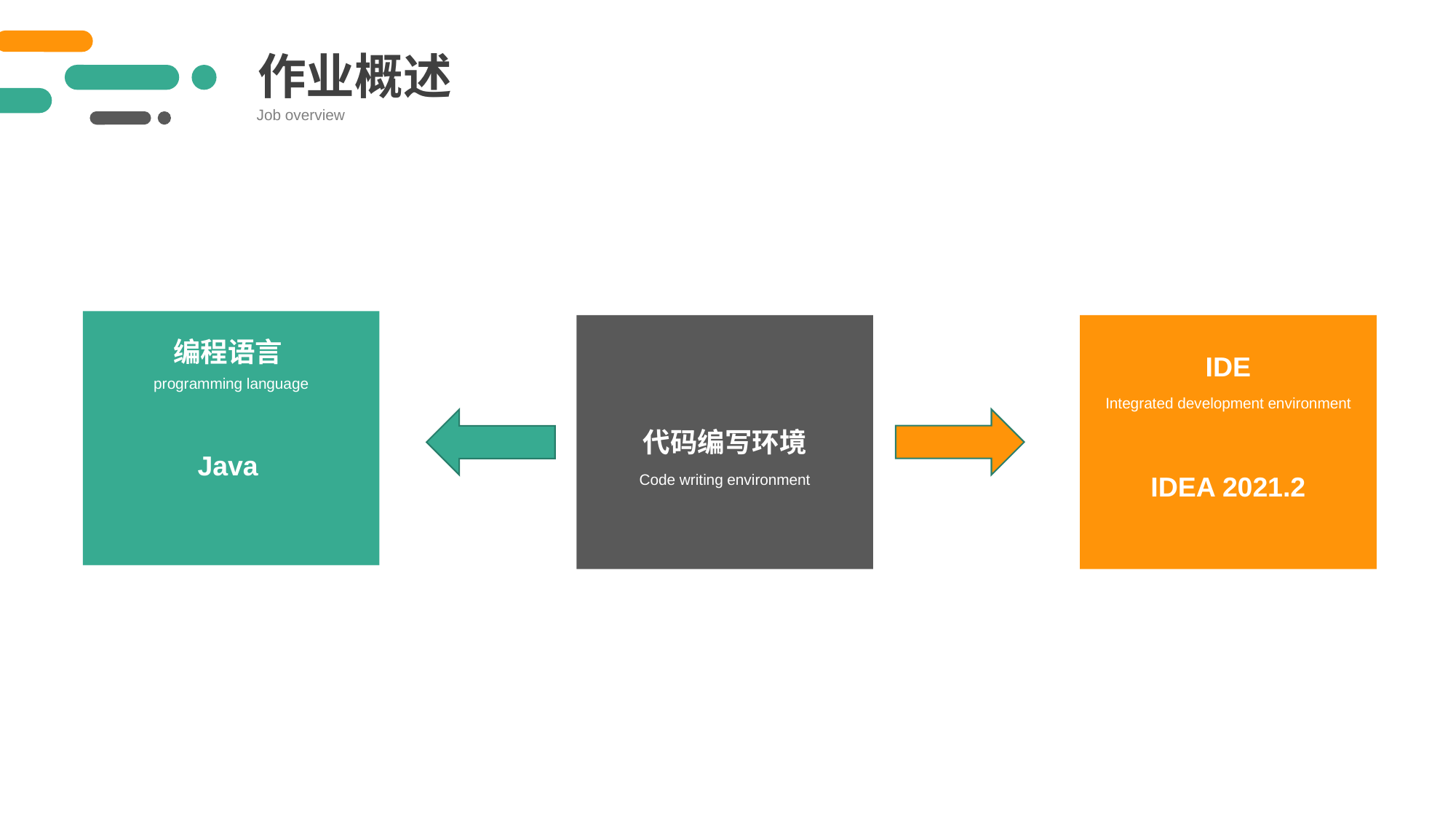

作业概述
Job overview

Java
编程语言
programming language

IDEA 2021.2
IDE
Integrated development environment

代码编写环境
Code writing environment